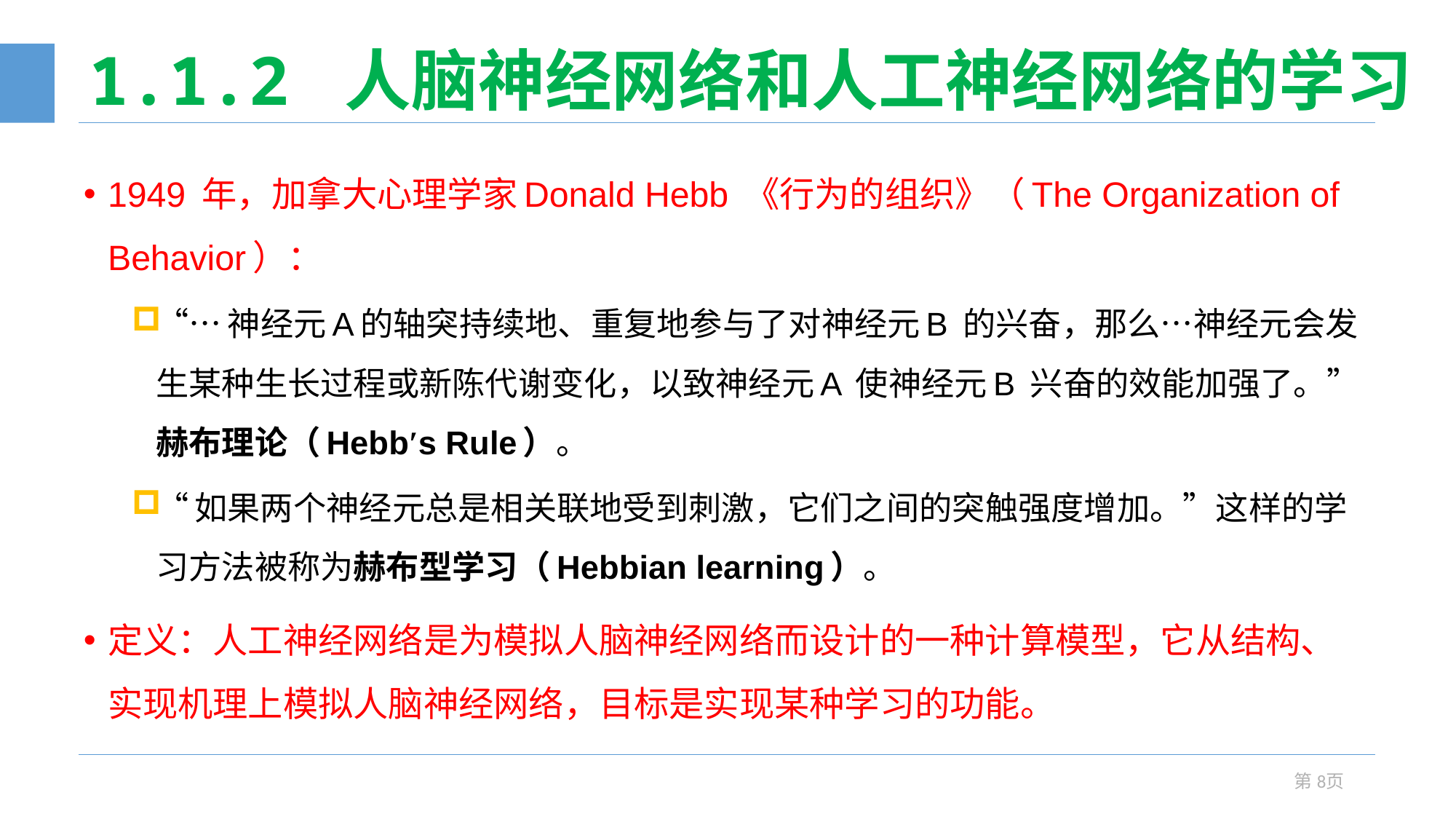

# 1.1.2 人脑神经网络和人工神经网络的学习
1949 年，加拿大心理学家Donald Hebb 《行为的组织》（The Organization of Behavior）：
“…神经元A的轴突持续地、重复地参与了对神经元B 的兴奋，那么…神经元会发生某种生长过程或新陈代谢变化，以致神经元A 使神经元B 兴奋的效能加强了。” 赫布理论（Hebb′s Rule）。
“如果两个神经元总是相关联地受到刺激，它们之间的突触强度增加。”这样的学习方法被称为赫布型学习（Hebbian learning）。
定义：人工神经网络是为模拟人脑神经网络而设计的一种计算模型，它从结构、实现机理上模拟人脑神经网络，目标是实现某种学习的功能。
第8页